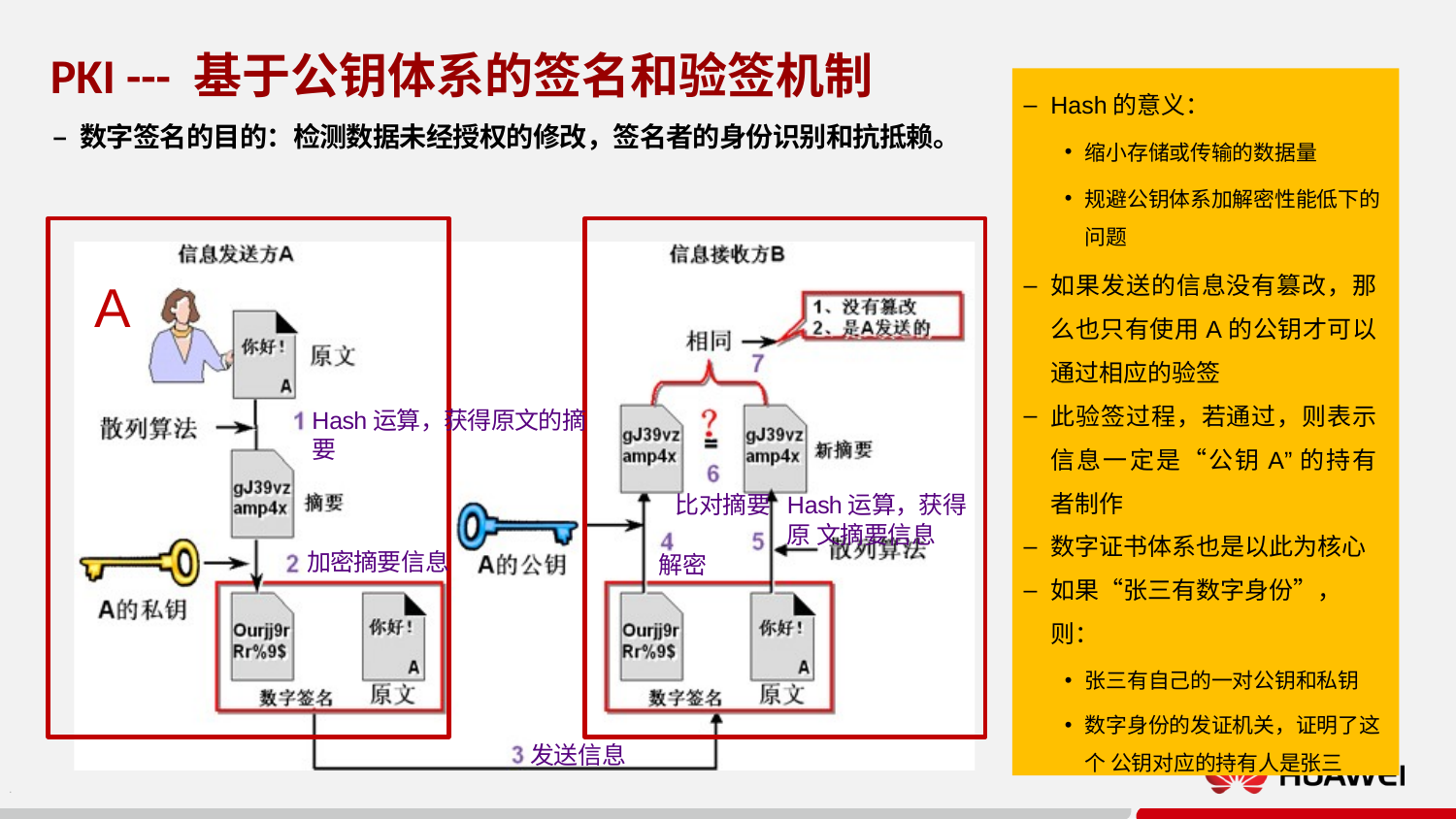

# PKI --- 基于公钥体系的签名和验签机制
– 数字签名的目的：检测数据未经授权的修改，签名者的身份识别和抗抵赖。
Hash的意义：
缩小存储或传输的数据量
规避公钥体系加解密性能低下的问题
如果发送的信息没有篡改，那么也只有使用A的公钥才可以通过相应的验签
此验签过程，若通过，则表示信息一定是“公钥A”的持有者制作
数字证书体系也是以此为核心
如果“张三有数字身份”，则：
张三有自己的一对公钥和私钥
数字身份的发证机关，证明了这个 公钥对应的持有人是张三

A
Hash运算，获得原文的摘要
比对摘要
Hash运算，获得原 文摘要信息
加密摘要信息
解密
发送信息
4